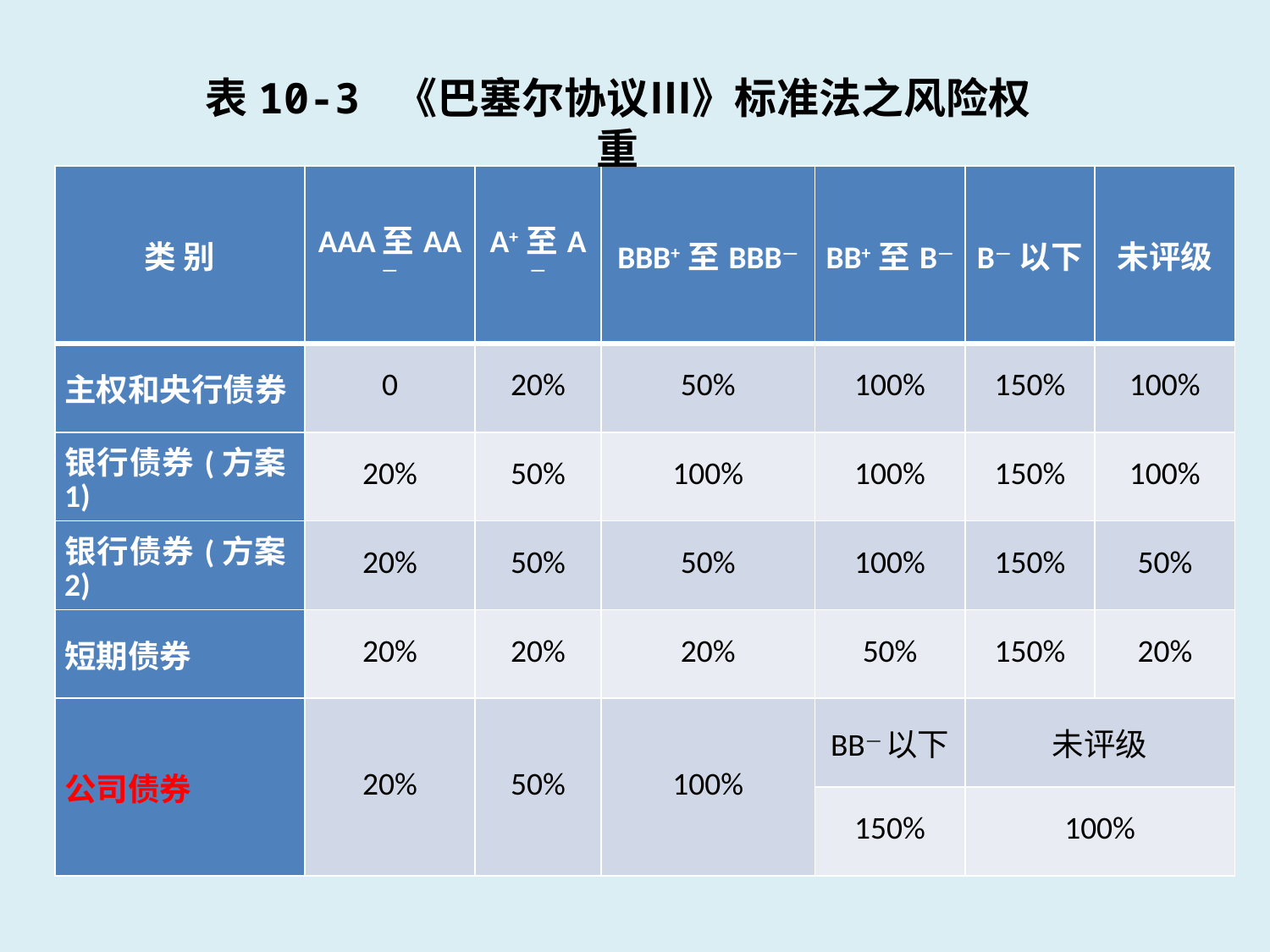

表10-3 《巴塞尔协议Ⅲ》标准法之风险权重
| 类 别 | AAA至AA— | A+ 至A— | BBB+ 至BBB— | BB+ 至B— | B— 以下 | 未评级 |
| --- | --- | --- | --- | --- | --- | --- |
| 主权和央行债券 | 0 | 20% | 50% | 100% | 150% | 100% |
| 银行债券(方案1) | 20% | 50% | 100% | 100% | 150% | 100% |
| 银行债券(方案2) | 20% | 50% | 50% | 100% | 150% | 50% |
| 短期债券 | 20% | 20% | 20% | 50% | 150% | 20% |
| 公司债券 | 20% | 50% | 100% | BB—以下 | 未评级 |  |
|  |  |  |  | 150% | 100% |  |
31